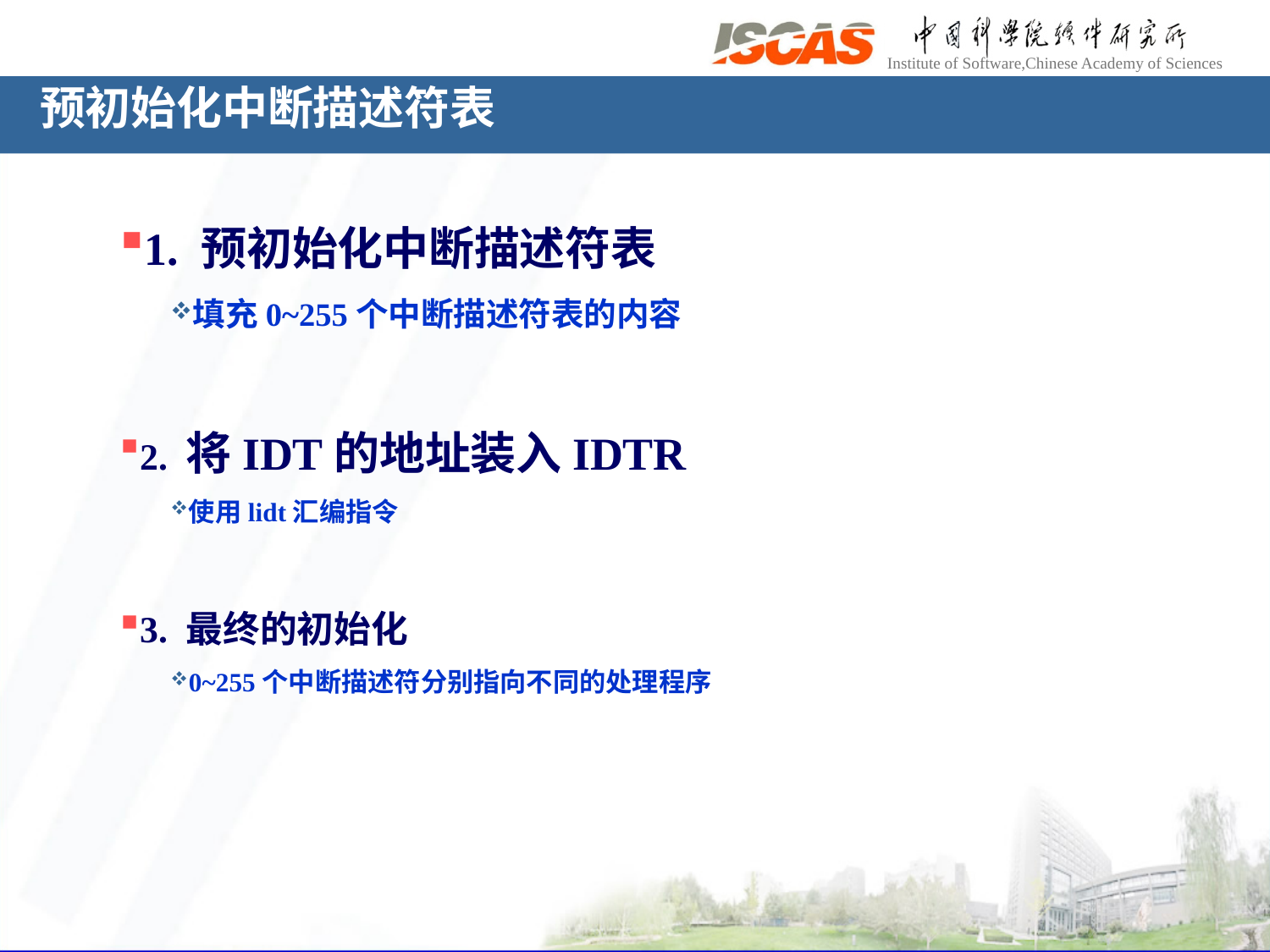

# 预初始化中断描述符表
1. 预初始化中断描述符表
填充0~255个中断描述符表的内容

2. 将IDT的地址装入IDTR
使用lidt汇编指令

3. 最终的初始化
0~255个中断描述符分别指向不同的处理程序